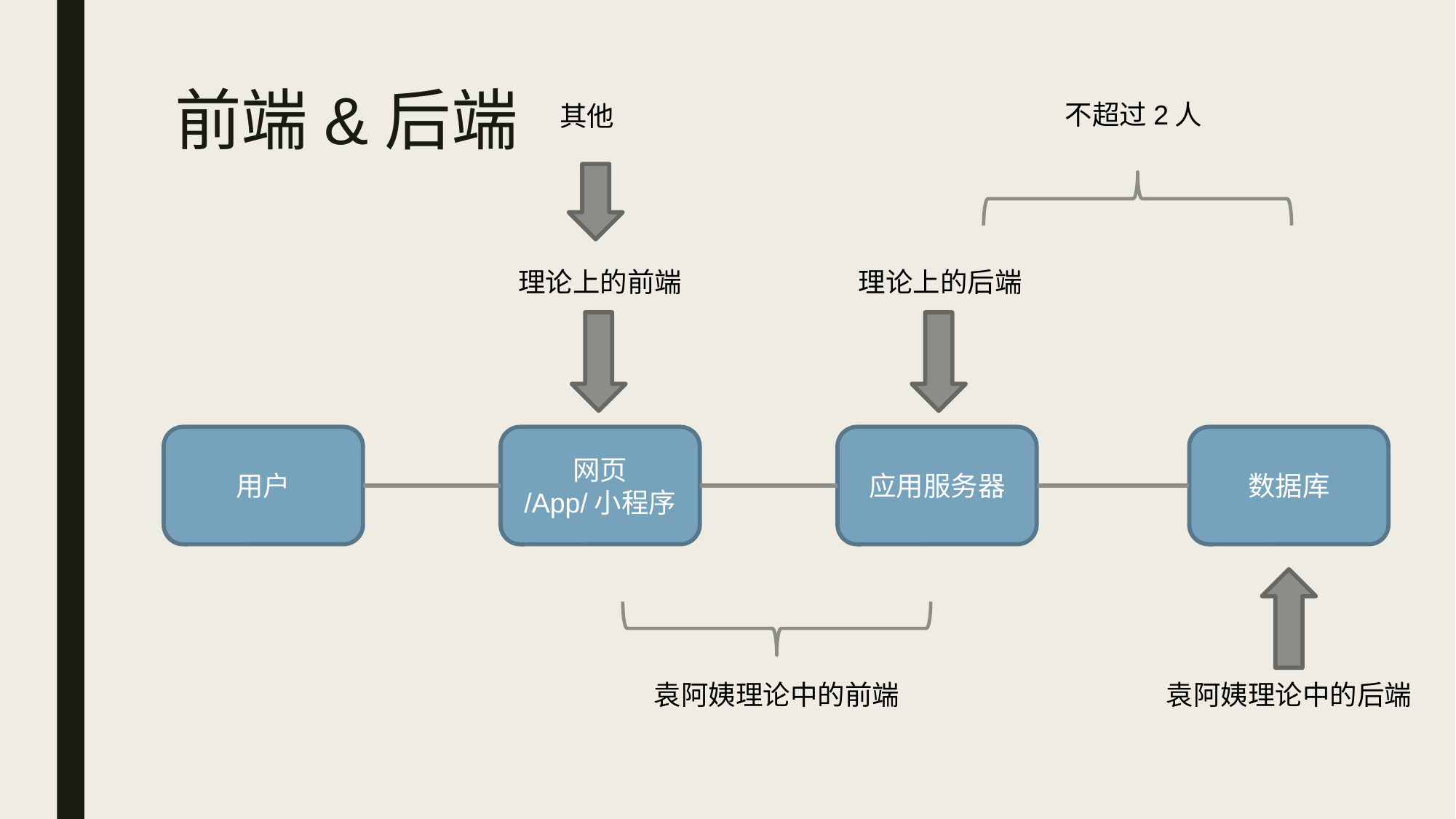

# 前端&后端
不超过2人
其他

理论上的前端
理论上的后端

用户
网页
/App/小程序
应用服务器
数据库

袁阿姨理论中的前端
袁阿姨理论中的后端